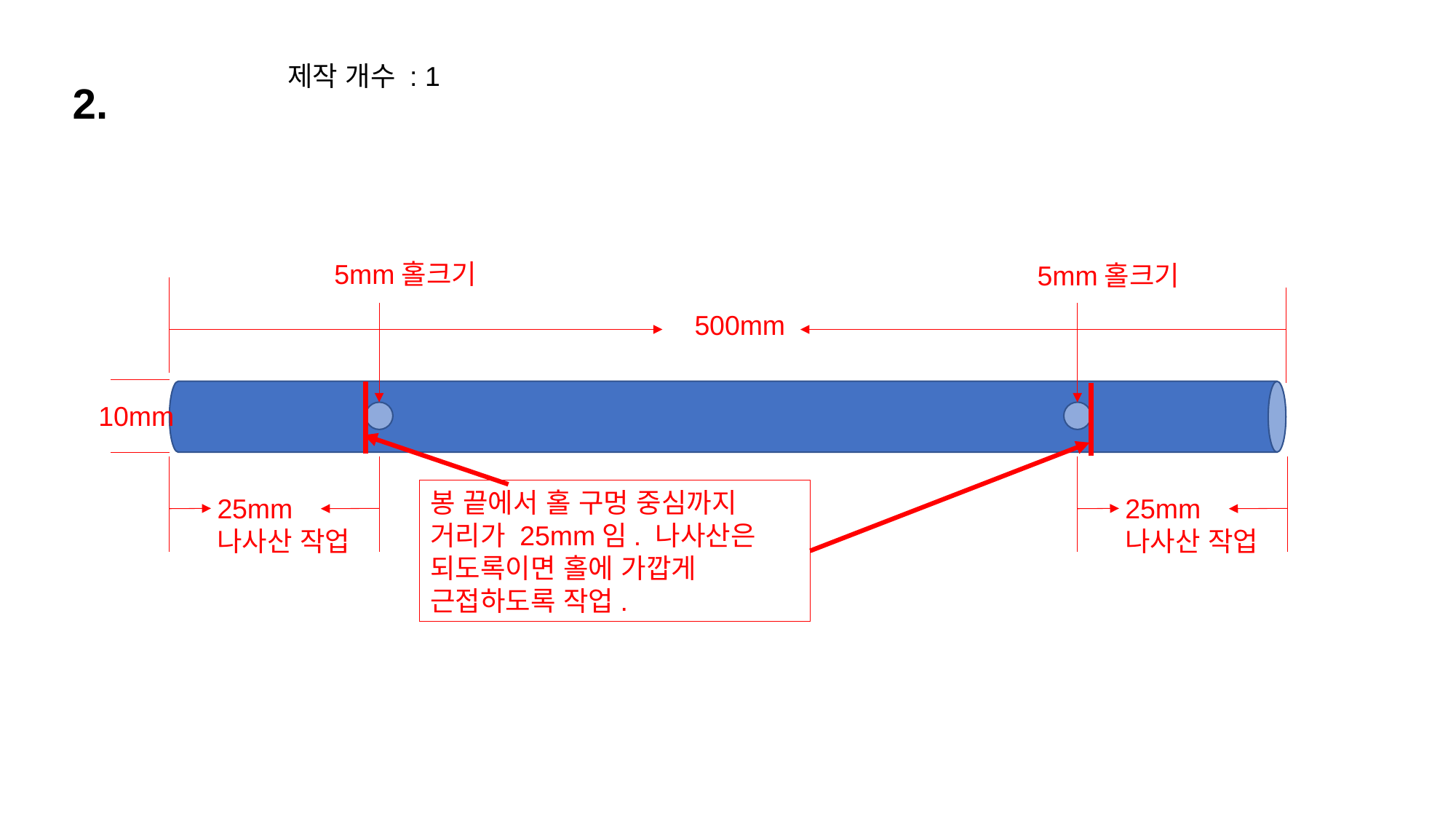

제작 개수 : 1
2.
5mm홀크기
5mm홀크기
500mm
10mm

봉 끝에서 홀 구멍 중심까지 거리가 25mm임. 나사산은 되도록이면 홀에 가깝게 근접하도록 작업.
25mm
나사산 작업
25mm
나사산 작업